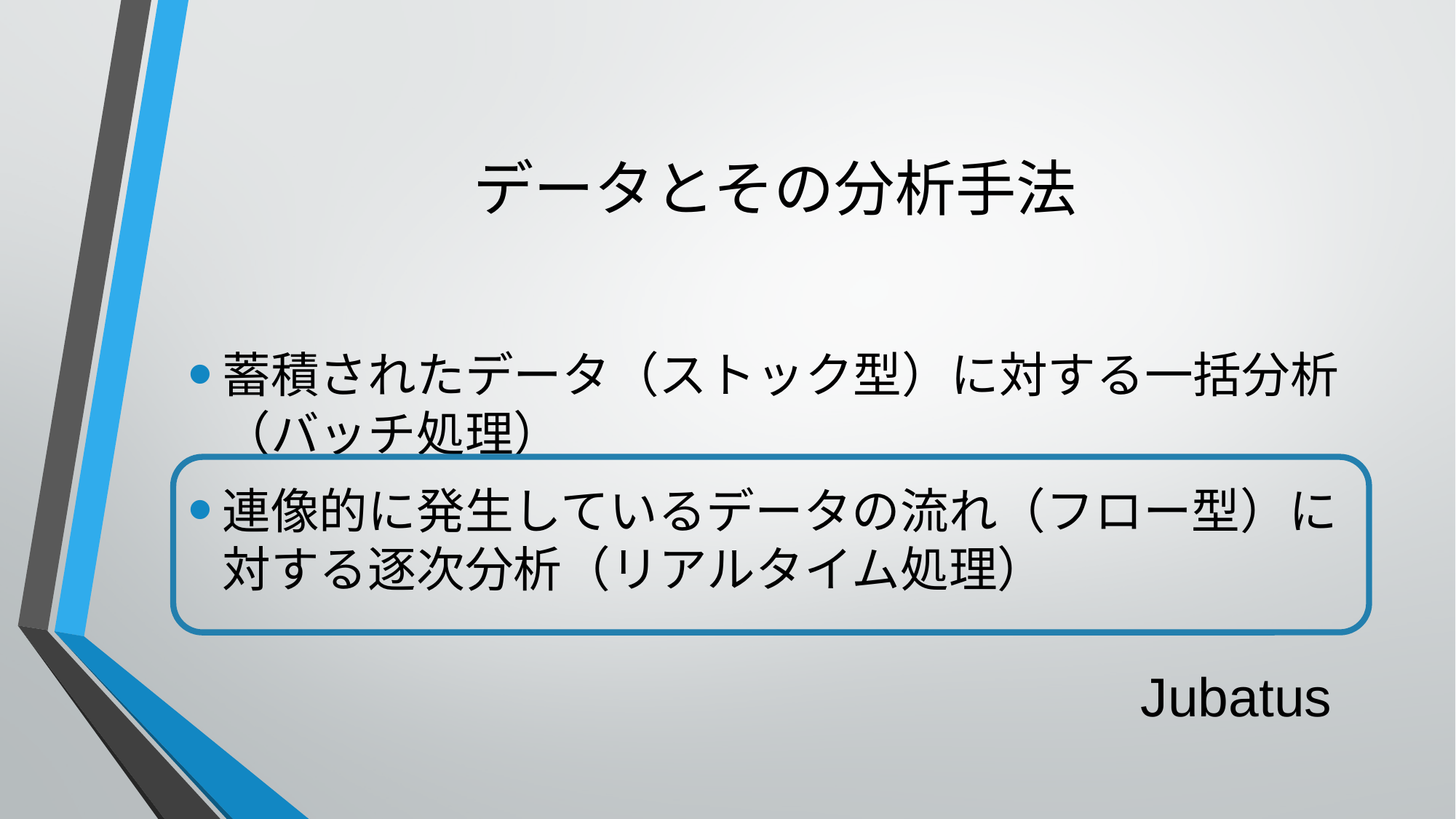

# データとその分析手法
蓄積されたデータ（ストック型）に対する一括分析（バッチ処理）
連像的に発生しているデータの流れ（フロー型）に対する逐次分析（リアルタイム処理）

Jubatus